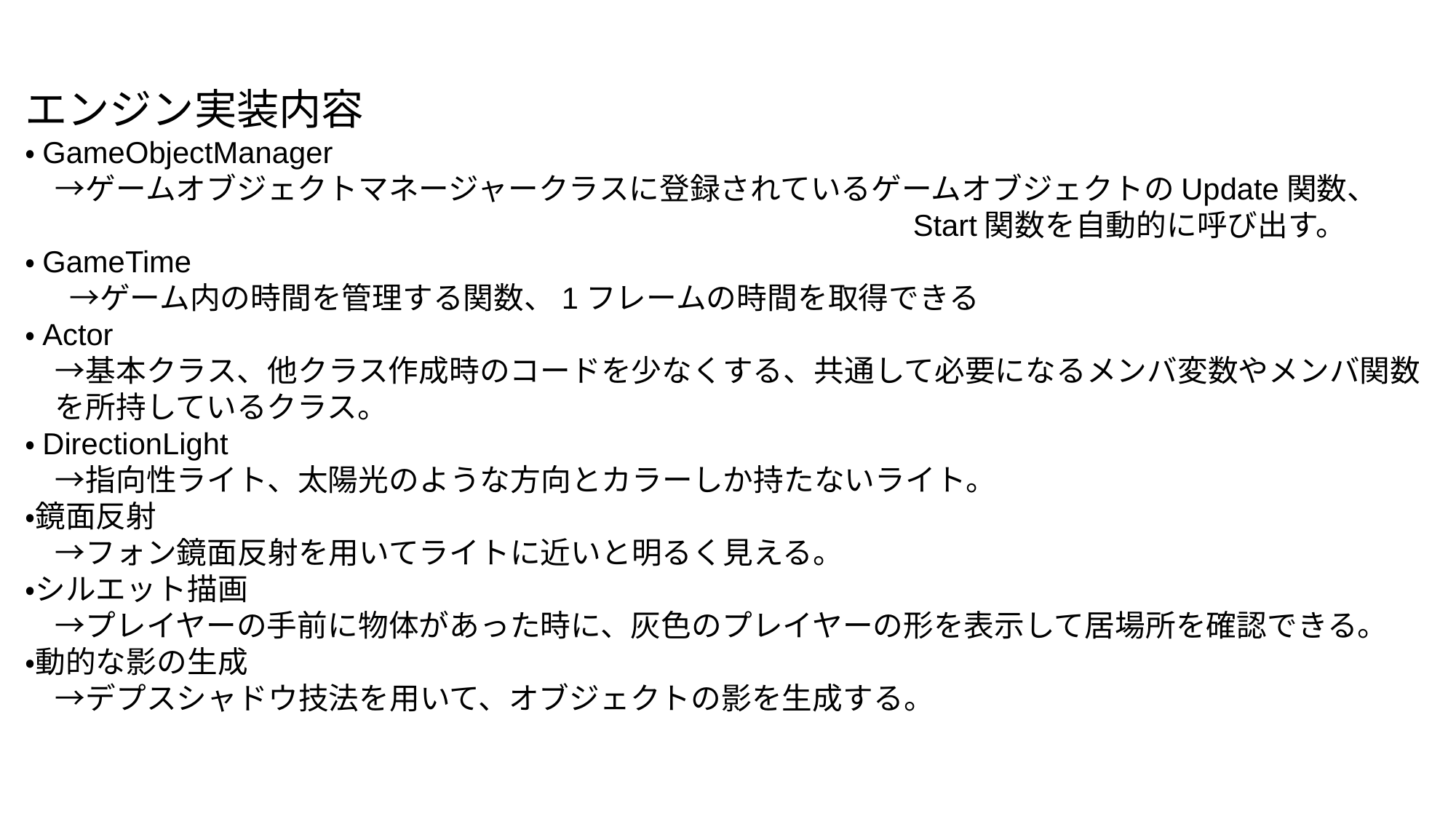

エンジン実装内容
・GameObjectManager
　→ゲームオブジェクトマネージャークラスに登録されているゲームオブジェクトのUpdate関数、　　 　　　　　　　　　　　　　　　　　　　　　　　　　　　　　Start関数を自動的に呼び出す。
・GameTime
 　→ゲーム内の時間を管理する関数、1フレームの時間を取得できる
・Actor
　→基本クラス、他クラス作成時のコードを少なくする、共通して必要になるメンバ変数やメンバ関数　を所持しているクラス。
・DirectionLight
　→指向性ライト、太陽光のような方向とカラーしか持たないライト。
・鏡面反射
　→フォン鏡面反射を用いてライトに近いと明るく見える。
・シルエット描画
　→プレイヤーの手前に物体があった時に、灰色のプレイヤーの形を表示して居場所を確認できる。
・動的な影の生成
　→デプスシャドウ技法を用いて、オブジェクトの影を生成する。